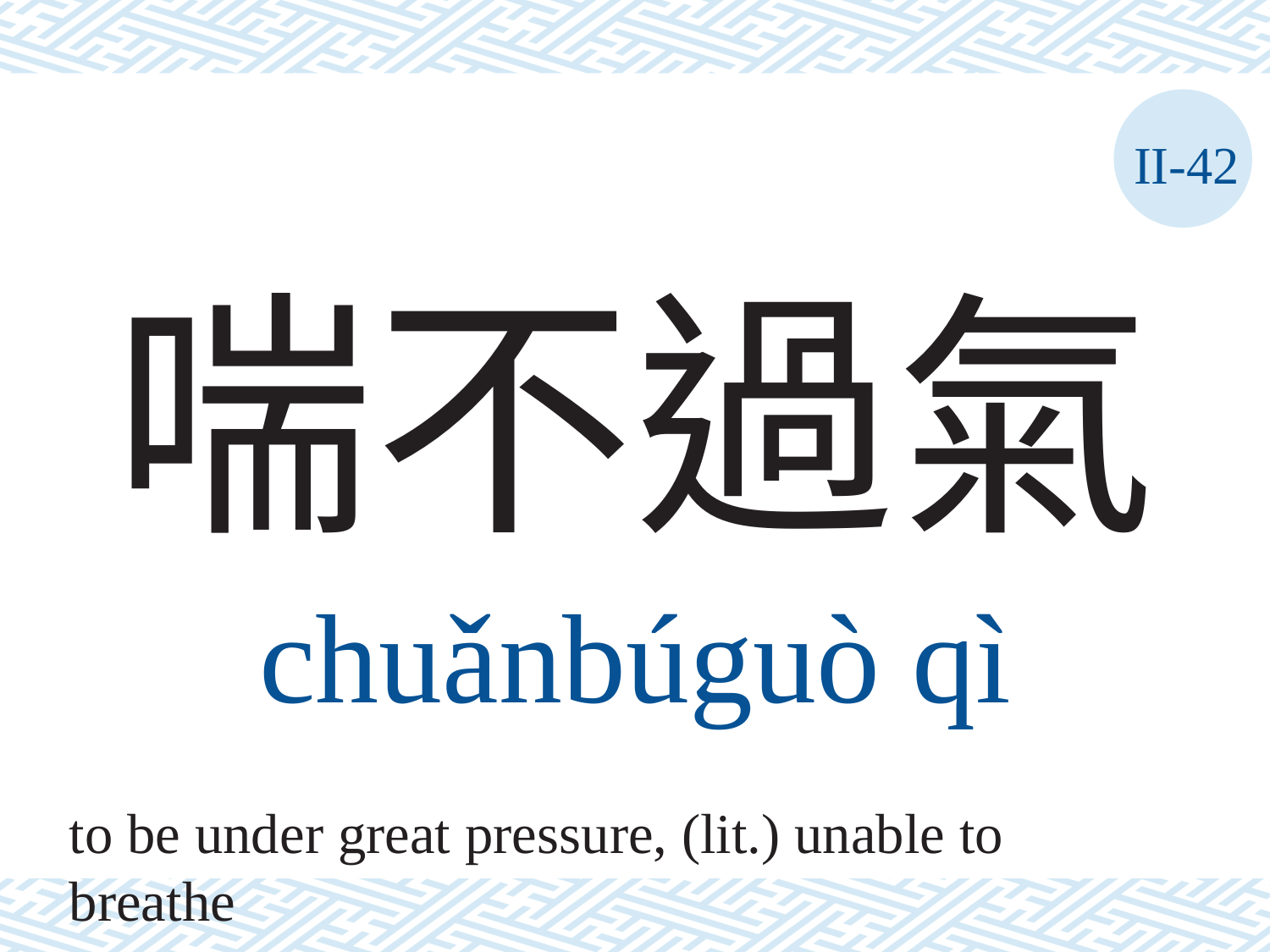

II-42
# 喘不過氣
chuǎnbúguò	qì
to be under great pressure, (lit.) unable to breathe